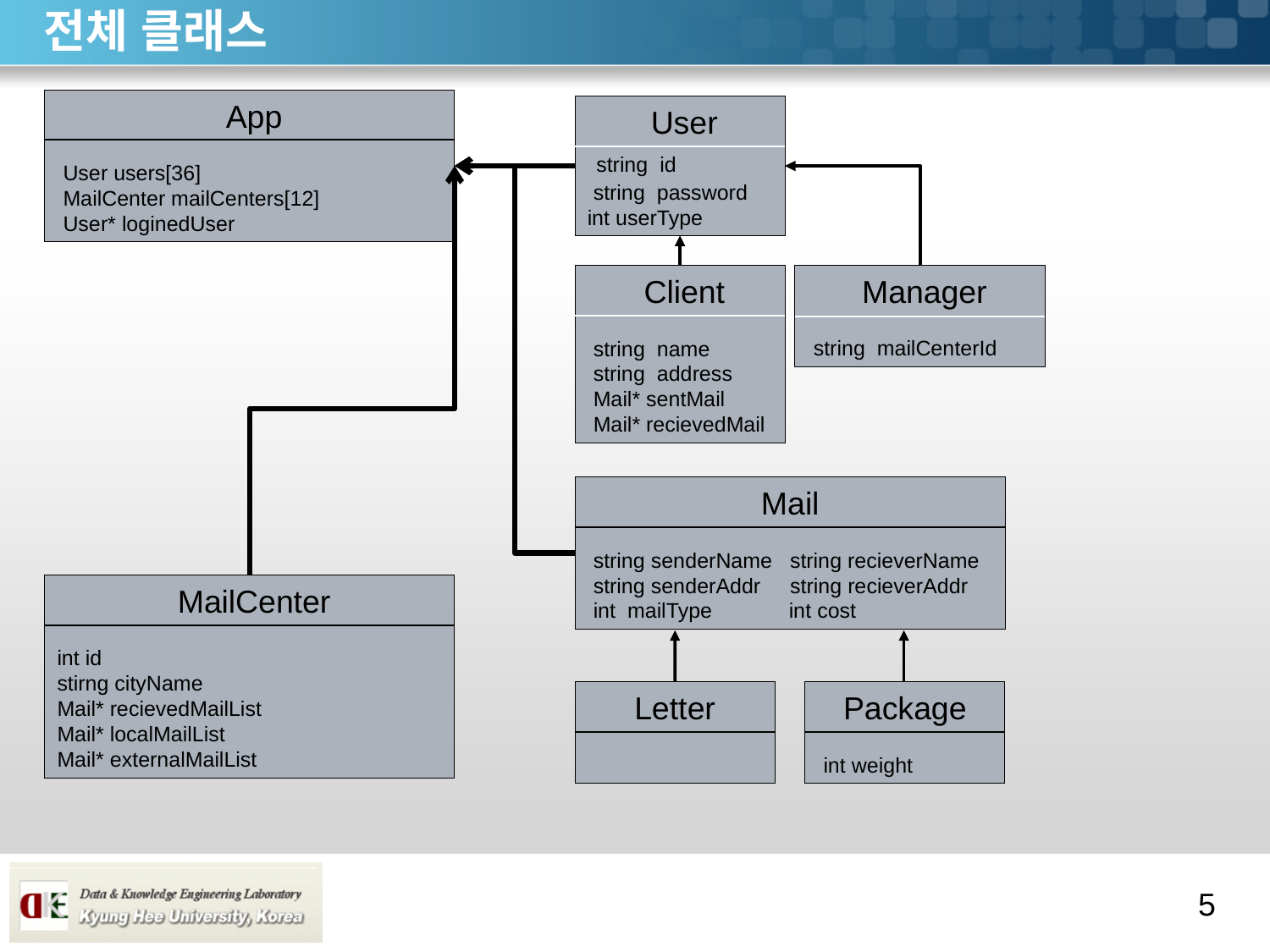

# 전체 클래스
 App

 User users[36]
 MailCenter mailCenters[12]
 User* loginedUser
 User
 string  id
 string  password
int userType
 Client

 string  name
 string  address
 Mail* sentMail
 Mail* recievedMail
 Manager

 string  mailCenterId
Mail

 string senderName   string recieverName
 string senderAddr     string recieverAddr
 int  mailType             int cost
 MailCenter

int id
stirng cityName
Mail* recievedMailList
Mail* localMailList
Mail* externalMailList
Letter

Package

 int weight